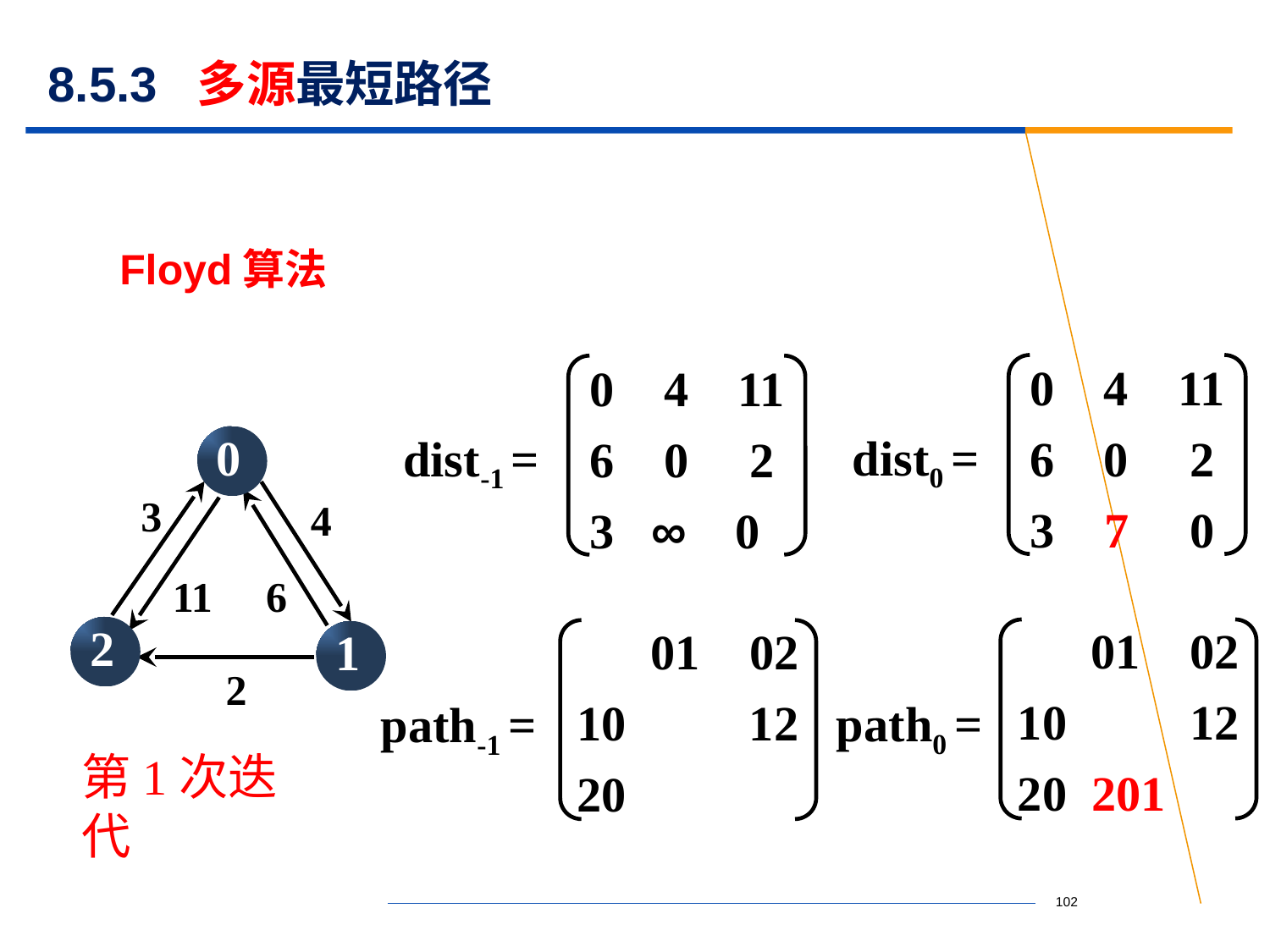

# 8.5.3  多源最短路径
Floyd算法
0    4    11
6    0     2
3    7     0
0    4    11
6    0     2
3   ∞    0

0

dist0 =
dist-1 =

3
4

11
6
      01    02
10          12
20  201
      01    02
10          12
20
2

1

2
path0 =
path-1 =
第1次迭代